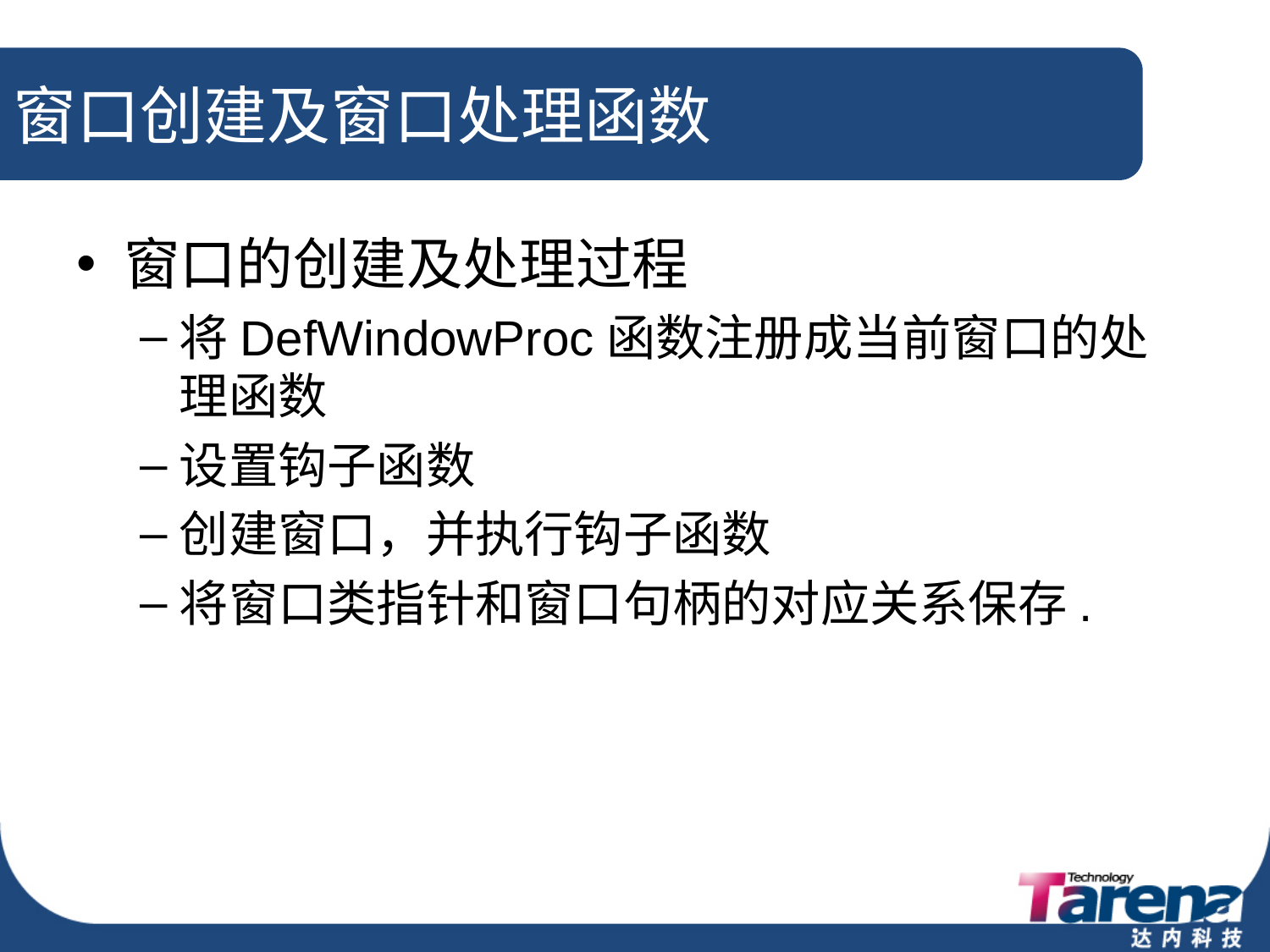

# 窗口创建及窗口处理函数
窗口的创建及处理过程
将DefWindowProc函数注册成当前窗口的处理函数
设置钩子函数
创建窗口，并执行钩子函数
将窗口类指针和窗口句柄的对应关系保存.